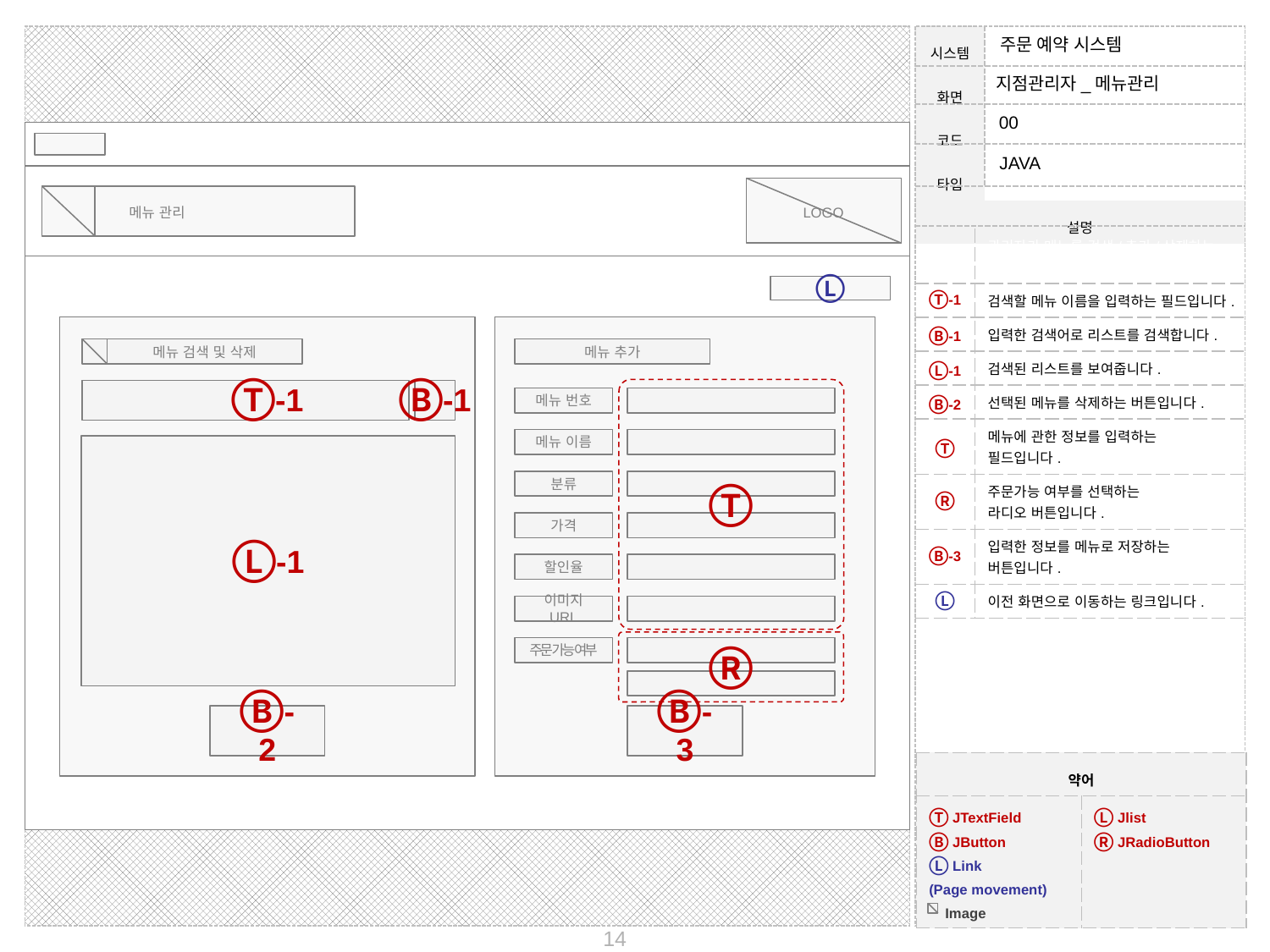

주문 예약 시스템
지점관리자_메뉴관리
00
JAVA
메뉴 관리
LOGO
|  | 관리자가 메뉴를 검색/추가/삭제하는 화면입니다. |
| --- | --- |
| Ⓣ-1 | 검색할 메뉴 이름을 입력하는 필드입니다. |
| Ⓑ-1 | 입력한 검색어로 리스트를 검색합니다. |
| Ⓛ-1 | 검색된 리스트를 보여줍니다. |
| Ⓑ-2 | 선택된 메뉴를 삭제하는 버튼입니다. |
| Ⓣ | 메뉴에 관한 정보를 입력하는 필드입니다. |
| Ⓡ | 주문가능 여부를 선택하는 라디오 버튼입니다. |
| Ⓑ-3 | 입력한 정보를 메뉴로 저장하는 버튼입니다. |
| Ⓛ | 이전 화면으로 이동하는 링크입니다. |

메뉴 검색 및 삭제
메뉴 추가
Ⓣ-1
Ⓑ-1

메뉴 번호

메뉴 이름

분류

Ⓣ
가격

Ⓛ-1
할인율

이미지 URL

주문 가능 여부

Ⓡ

Ⓑ-2
Ⓑ-3

| 약어 |  |
| --- | --- |
| Ⓣ JTextField Ⓑ JButton Ⓛ Link (Page movement) Image | Ⓛ Jlist Ⓡ JRadioButton |

14